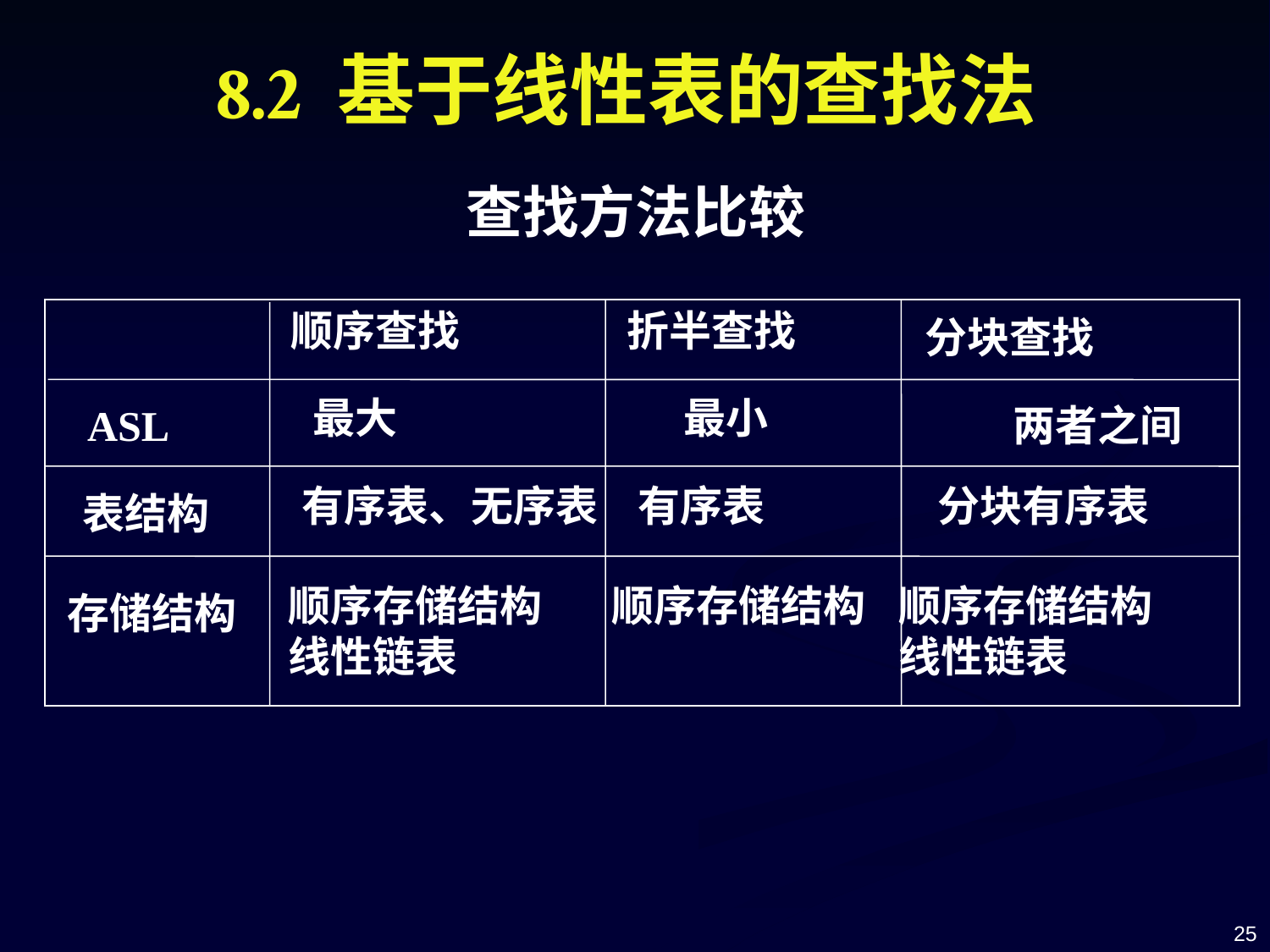

# 8.2 基于线性表的查找法
查找方法比较
顺序查找
折半查找

分块查找

最大
最小
ASL
两者之间
有序表、无序表
有序表
分块有序表
表结构
顺序存储结构
线性链表
顺序存储结构
顺序存储结构
线性链表
存储结构
25